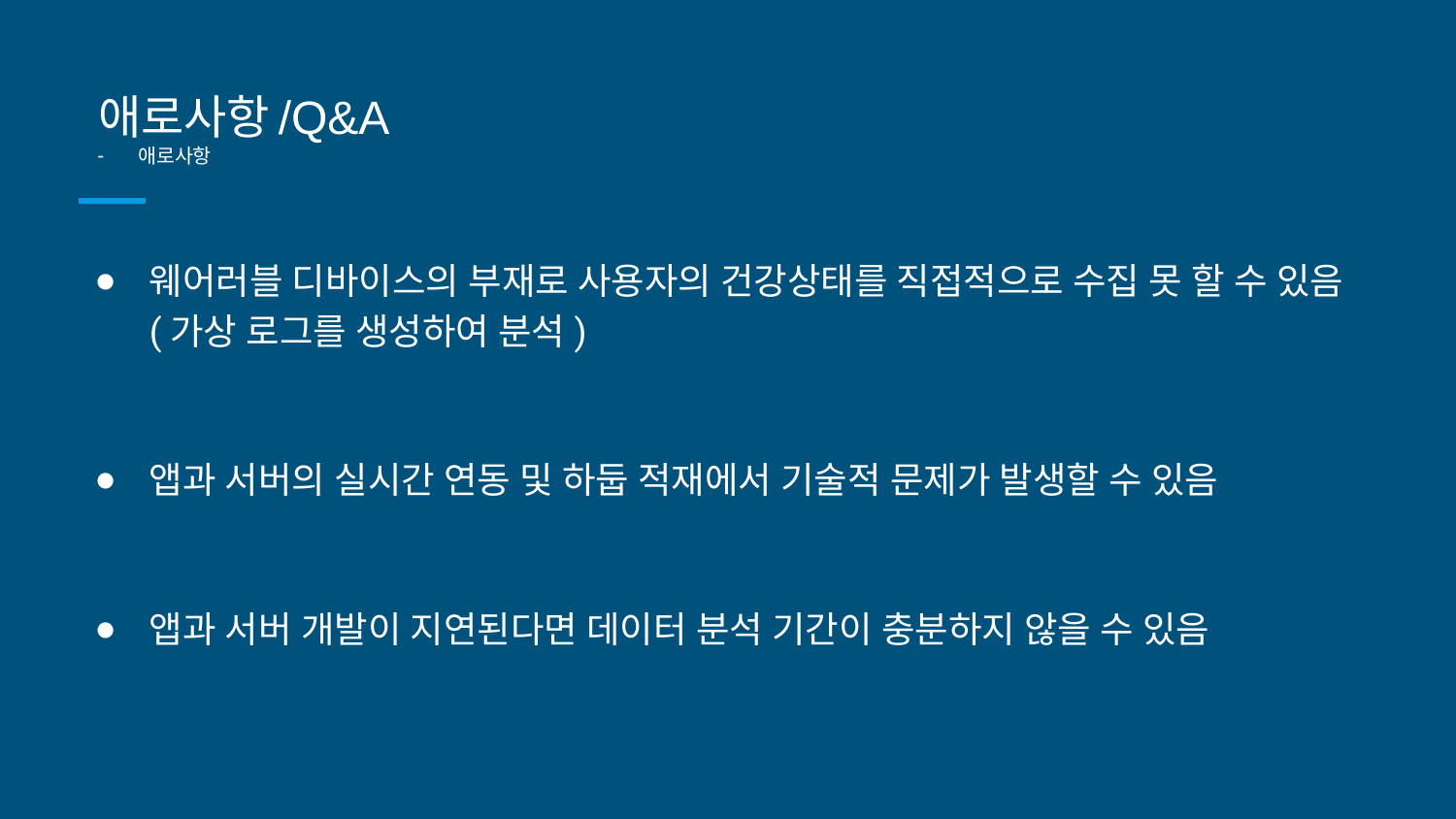

# 애로사항/Q&A
애로사항
웨어러블 디바이스의 부재로 사용자의 건강상태를 직접적으로 수집 못 할 수 있음(가상 로그를 생성하여 분석)

앱과 서버의 실시간 연동 및 하둡 적재에서 기술적 문제가 발생할 수 있음

앱과 서버 개발이 지연된다면 데이터 분석 기간이 충분하지 않을 수 있음